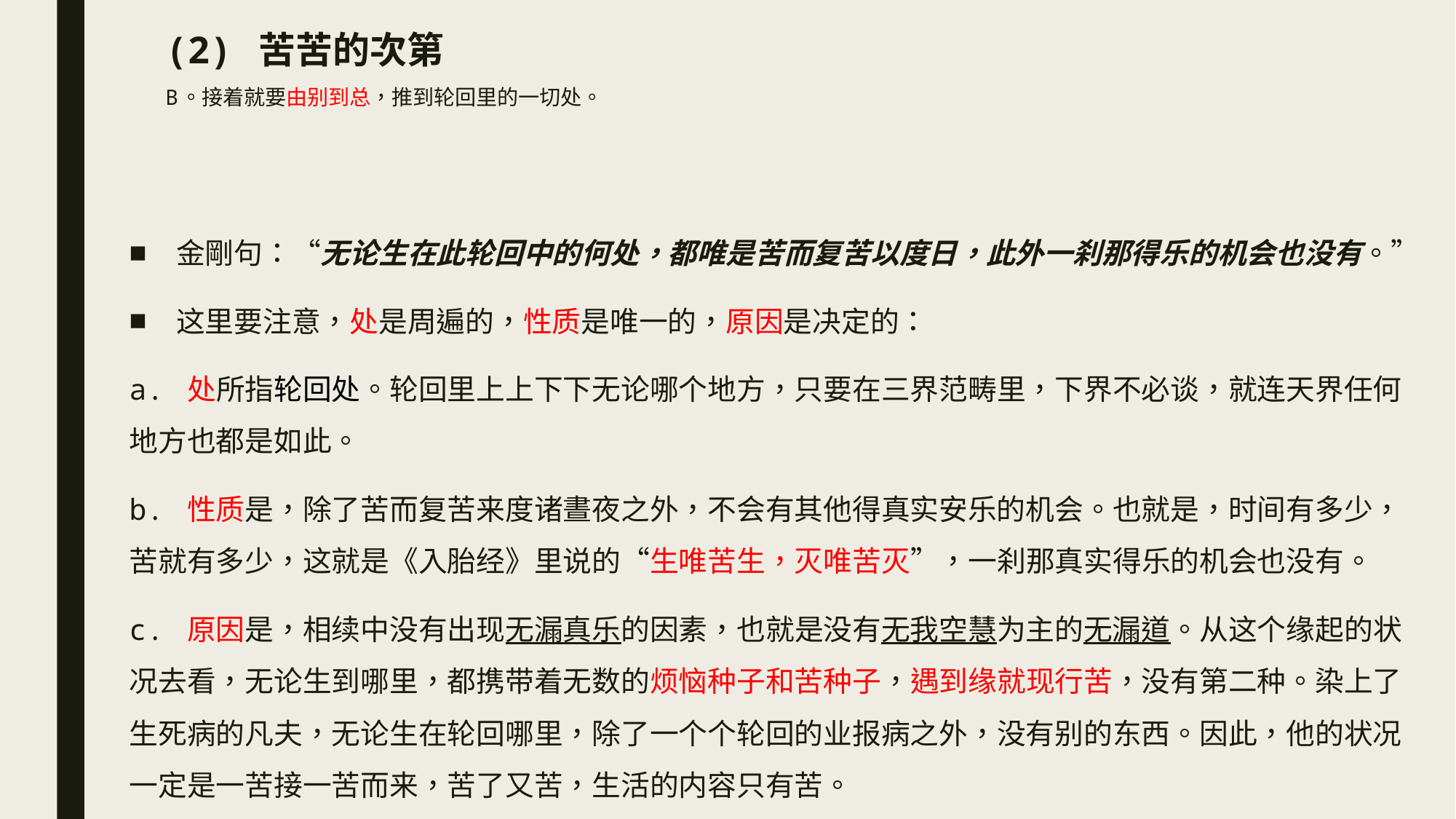

# (2) 苦苦的次第 B。接着就要由别到总，推到轮回里的一切处。
金剛句：“无论生在此轮回中的何处，都唯是苦而复苦以度日，此外一刹那得乐的机会也没有。”
这里要注意，处是周遍的，性质是唯一的，原因是决定的：
a. 处所指轮回处。轮回里上上下下无论哪个地方，只要在三界范畴里，下界不必谈，就连天界任何地方也都是如此。
b. 性质是，除了苦而复苦来度诸晝夜之外，不会有其他得真实安乐的机会。也就是，时间有多少，苦就有多少，这就是《入胎经》里说的“生唯苦生，灭唯苦灭”，一刹那真实得乐的机会也没有。
c. 原因是，相续中没有出现无漏真乐的因素，也就是没有无我空慧为主的无漏道。从这个缘起的状况去看，无论生到哪里，都携带着无数的烦恼种子和苦种子，遇到缘就现行苦，没有第二种。染上了生死病的凡夫，无论生在轮回哪里，除了一个个轮回的业报病之外，没有别的东西。因此，他的状况一定是一苦接一苦而来，苦了又苦，生活的内容只有苦。